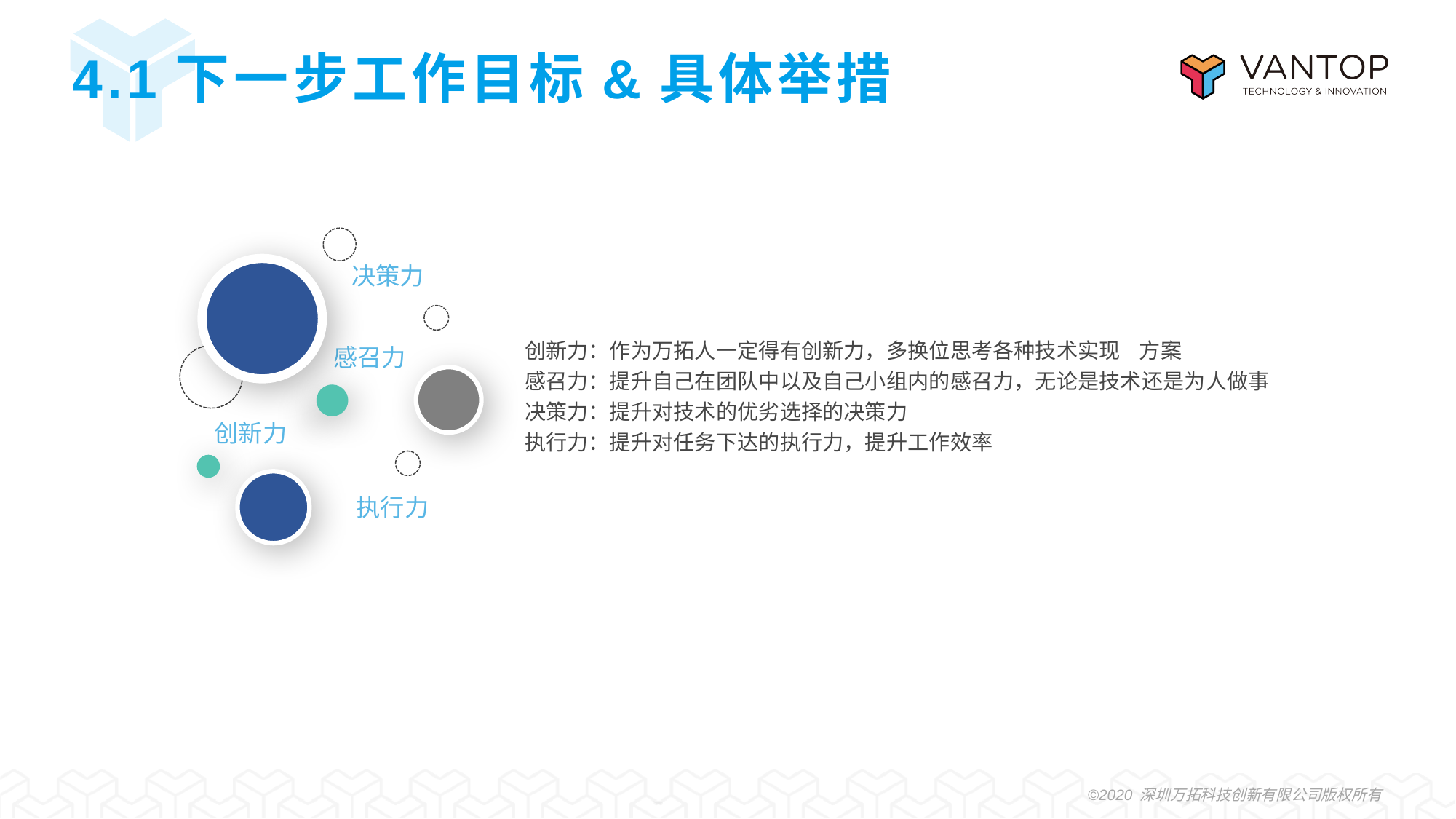

# 4.1下一步工作目标&具体举措

决策力

创新力：作为万拓人一定得有创新力，多换位思考各种技术实现    方案
感召力：提升自己在团队中以及自己小组内的感召力，无论是技术还是为人做事
决策力：提升对技术的优劣选择的决策力
执行力：提升对任务下达的执行力，提升工作效率

感召力

创新力

执行力